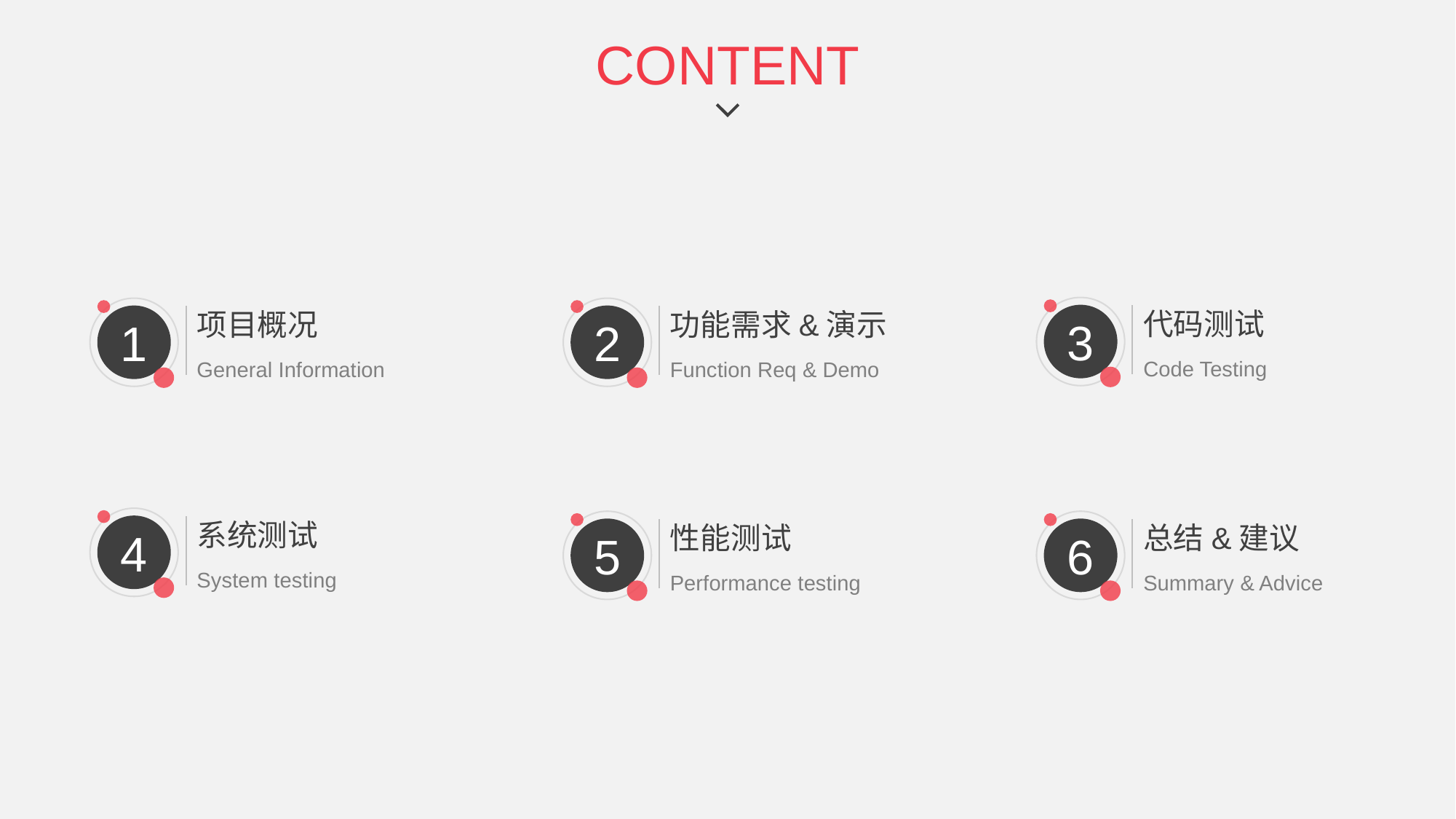

CONTENT

3

代码测试
Code Testing

1

项目概况
General Information

2

功能需求&演示
Function Req & Demo

4

系统测试
System testing

5

性能测试
Performance testing

6

总结&建议
Summary & Advice